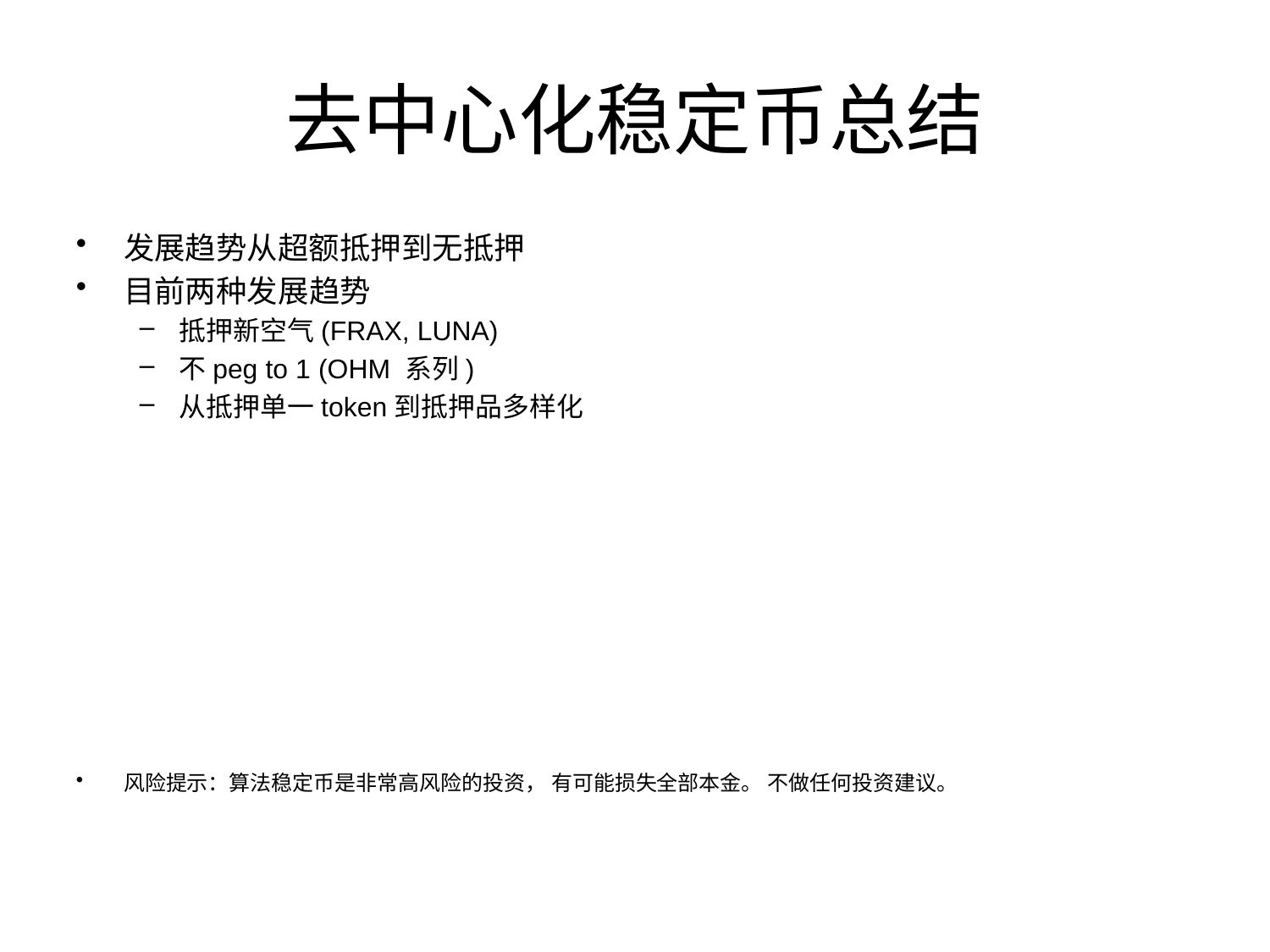

# 去中心化稳定币总结
发展趋势从超额抵押到无抵押
目前两种发展趋势
抵押新空气(FRAX, LUNA)
不peg to 1 (OHM 系列)
从抵押单一token到抵押品多样化

风险提示：算法稳定币是非常高风险的投资， 有可能损失全部本金。 不做任何投资建议。